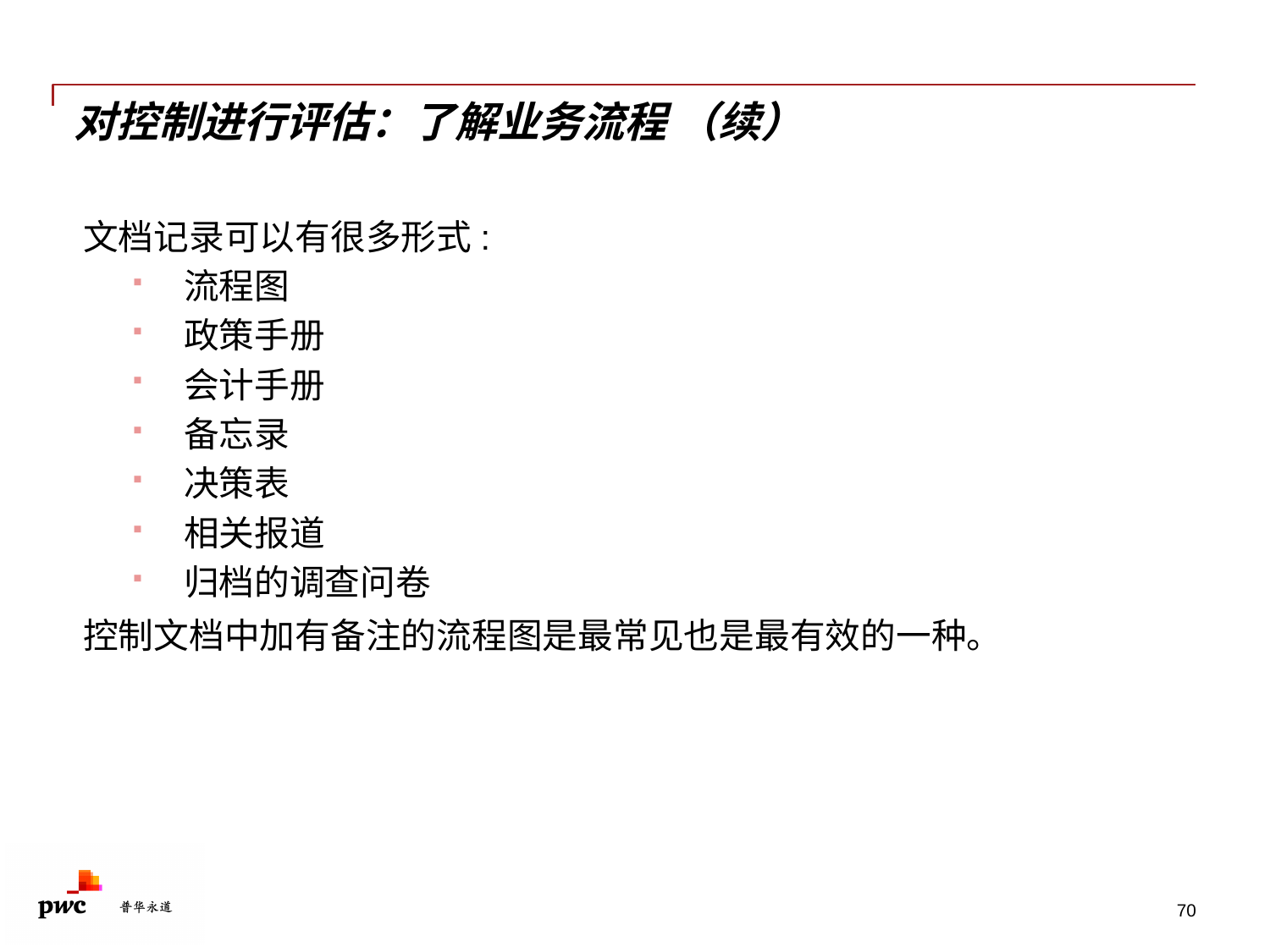

# 对控制进行评估：了解业务流程 （续）
文档记录可以有很多形式:
流程图
政策手册
会计手册
备忘录
决策表
相关报道
归档的调查问卷
控制文档中加有备注的流程图是最常见也是最有效的一种。
70